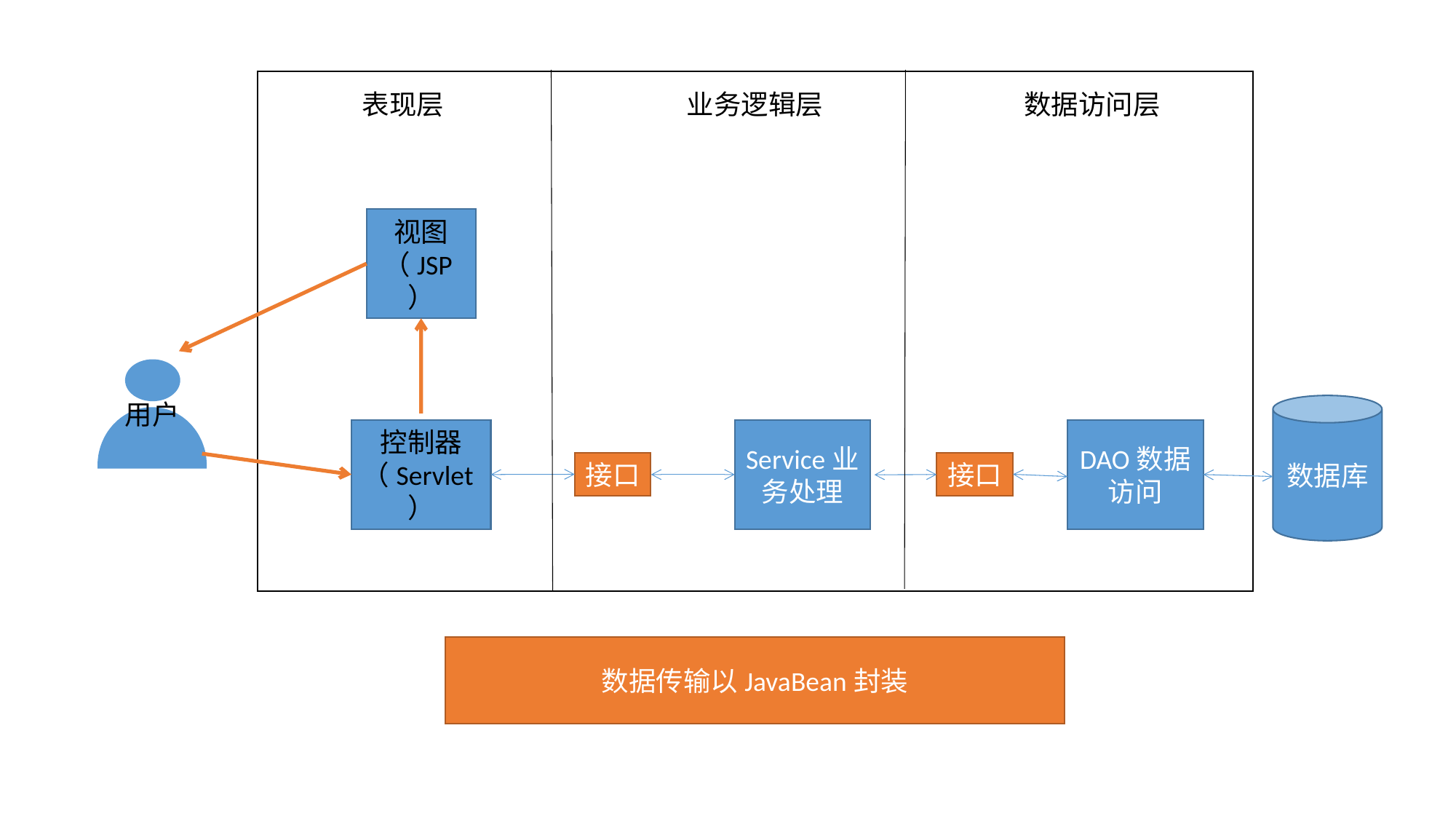

表现层
业务逻辑层
数据访问层
视图（JSP）
用户
数据库
控制器（Servlet）
Service业务处理
DAO数据访问
接口
接口
数据传输以JavaBean封装